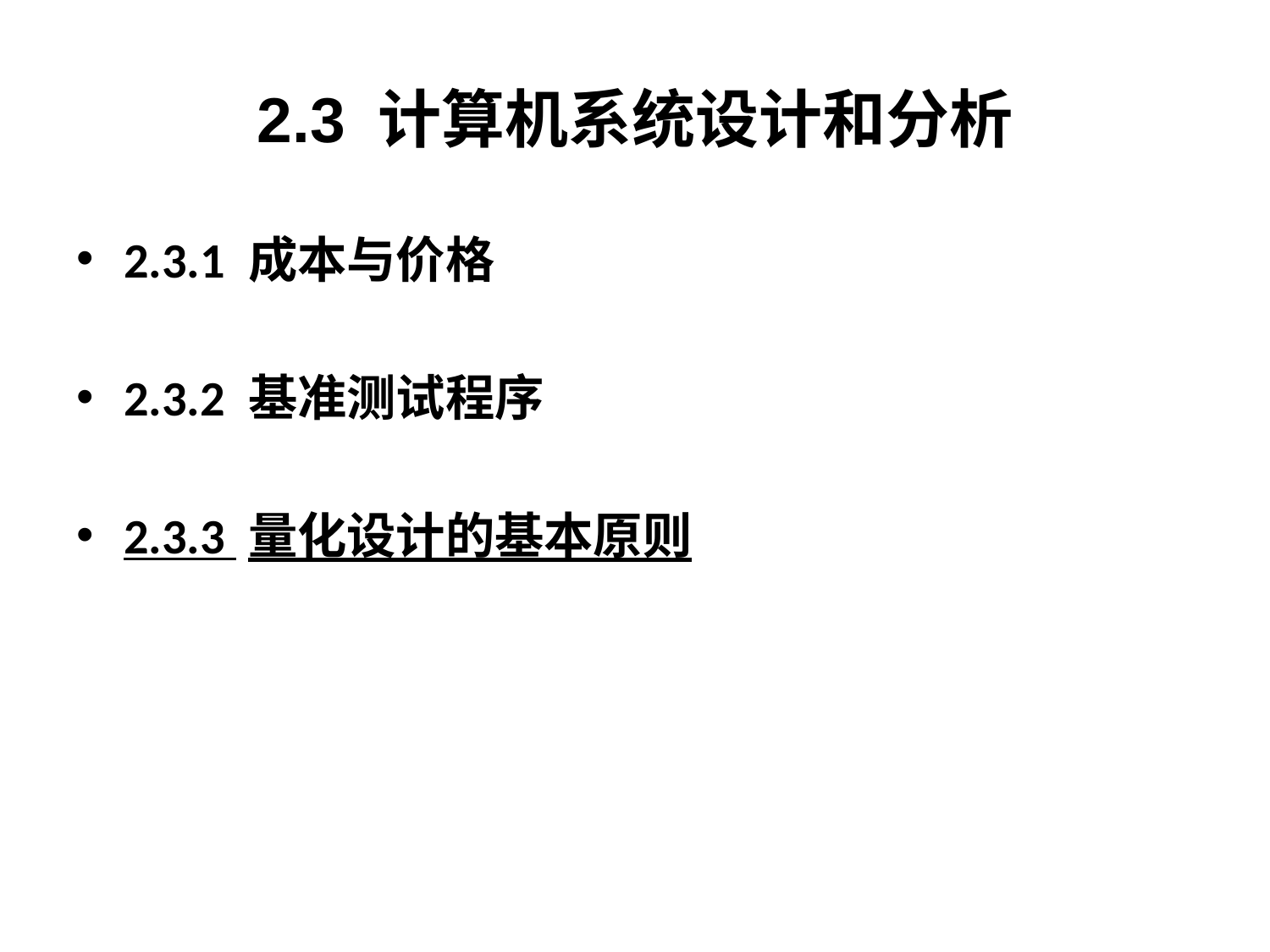

2.3 计算机系统设计和分析
2.3.1 成本与价格

2.3.2 基准测试程序

2.3.3 量化设计的基本原则